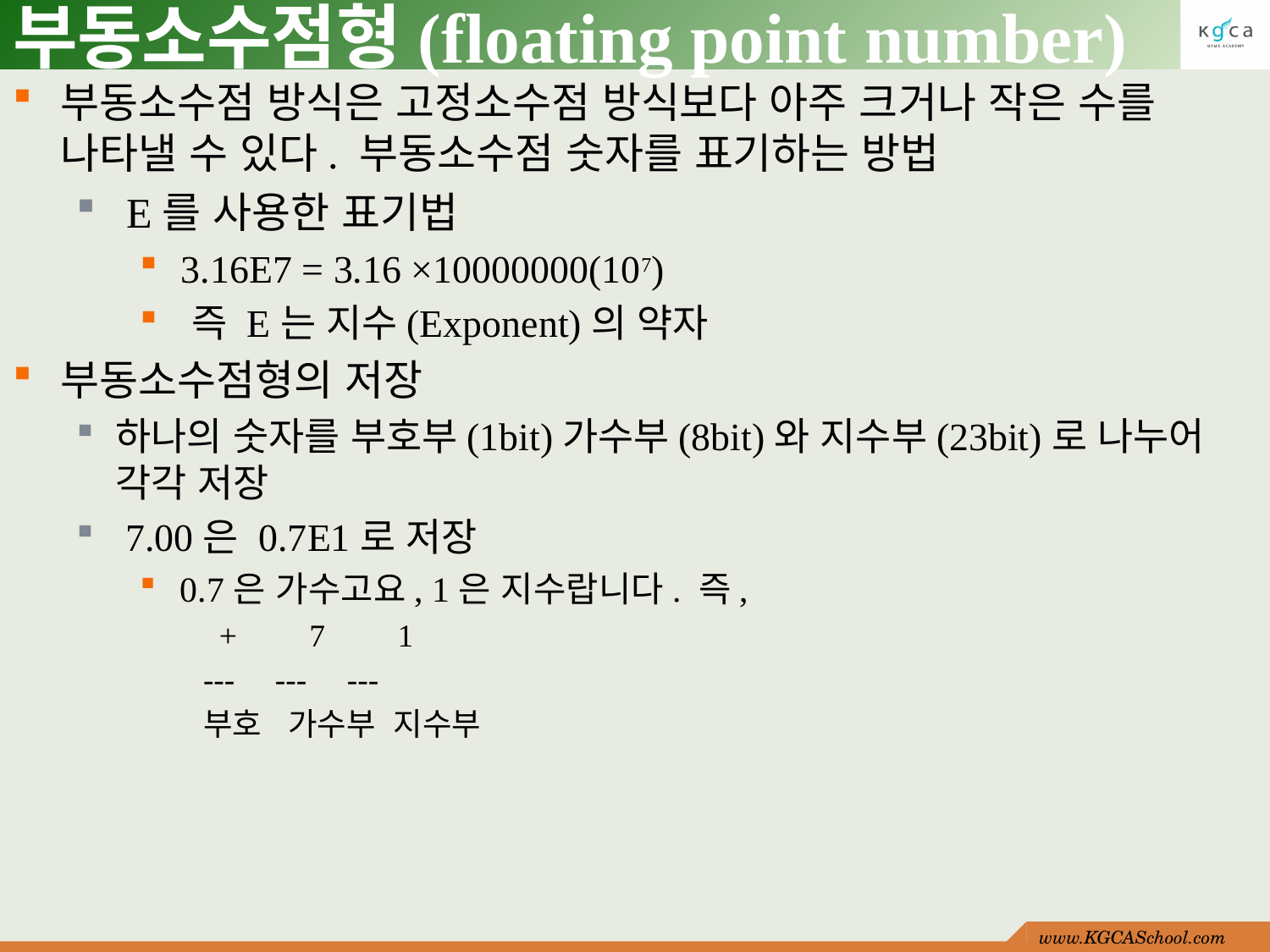

# 부동소수점형(floating point number)
부동소수점 방식은 고정소수점 방식보다 아주 크거나 작은 수를 나타낼 수 있다. 부동소수점 숫자를 표기하는 방법
 E를 사용한 표기법
 3.16E7 = 3.16 ×10000000(107)
 즉 E는 지수(Exponent)의 약자
부동소수점형의 저장
하나의 숫자를 부호부(1bit)가수부(8bit)와 지수부(23bit)로 나누어 각각 저장
 7.00은 0.7E1로 저장
 0.7은 가수고요, 1은 지수랍니다. 즉,
  +         7         1
---     ---     ---
부호   가수부  지수부